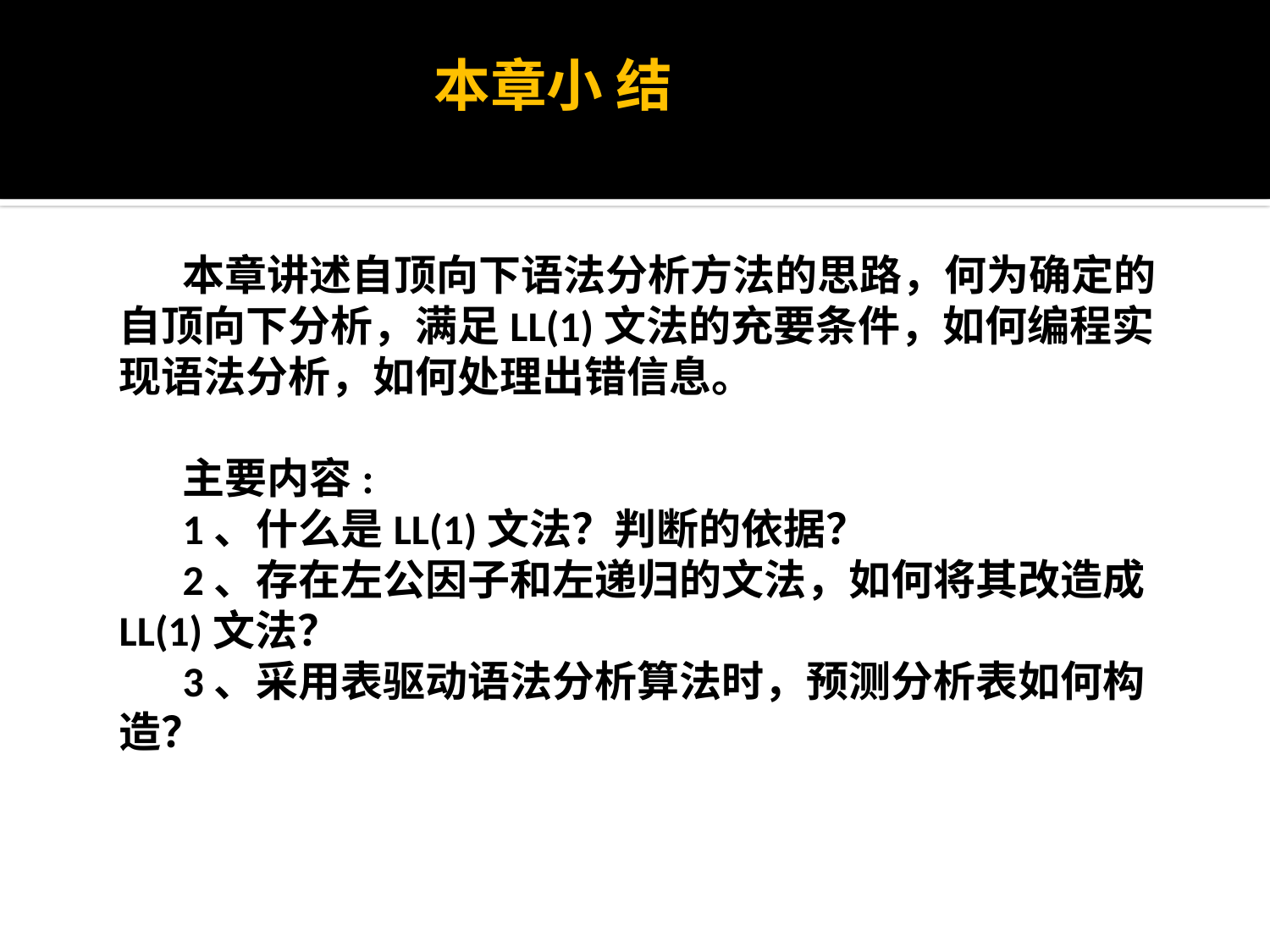

本章小 结
本章讲述自顶向下语法分析方法的思路，何为确定的自顶向下分析，满足LL(1)文法的充要条件，如何编程实现语法分析，如何处理出错信息。

主要内容:
1、什么是LL(1)文法？判断的依据？
2、存在左公因子和左递归的文法，如何将其改造成LL(1)文法？
3、采用表驱动语法分析算法时，预测分析表如何构造？
24